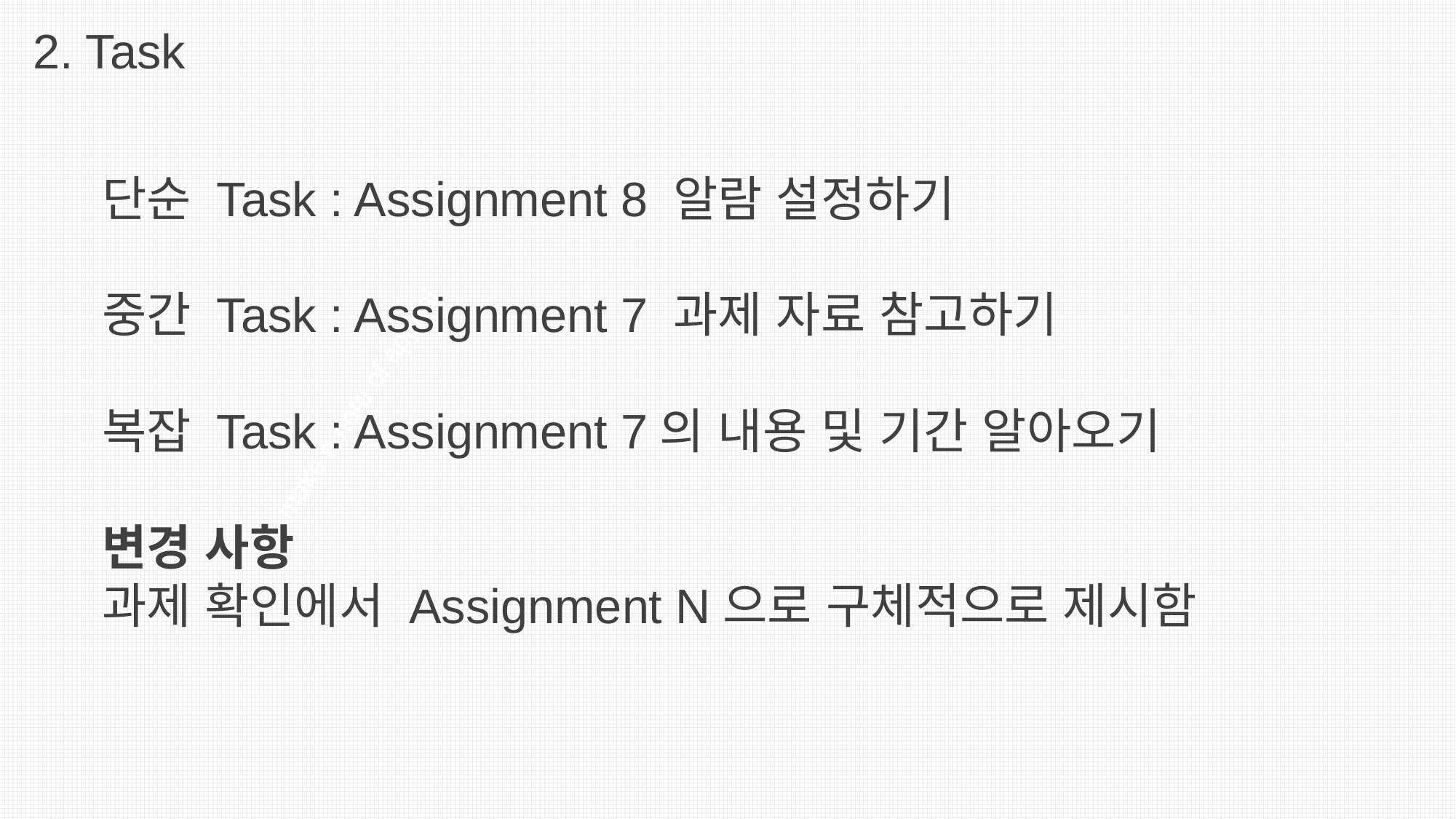

2. Task
단순 Task : Assignment 8 알람 설정하기

중간 Task : Assignment 7 과제 자료 참고하기

복잡 Task : Assignment 7의 내용 및 기간 알아오기

변경 사항
과제 확인에서 Assignment N으로 구체적으로 제시함
make a note of appeal